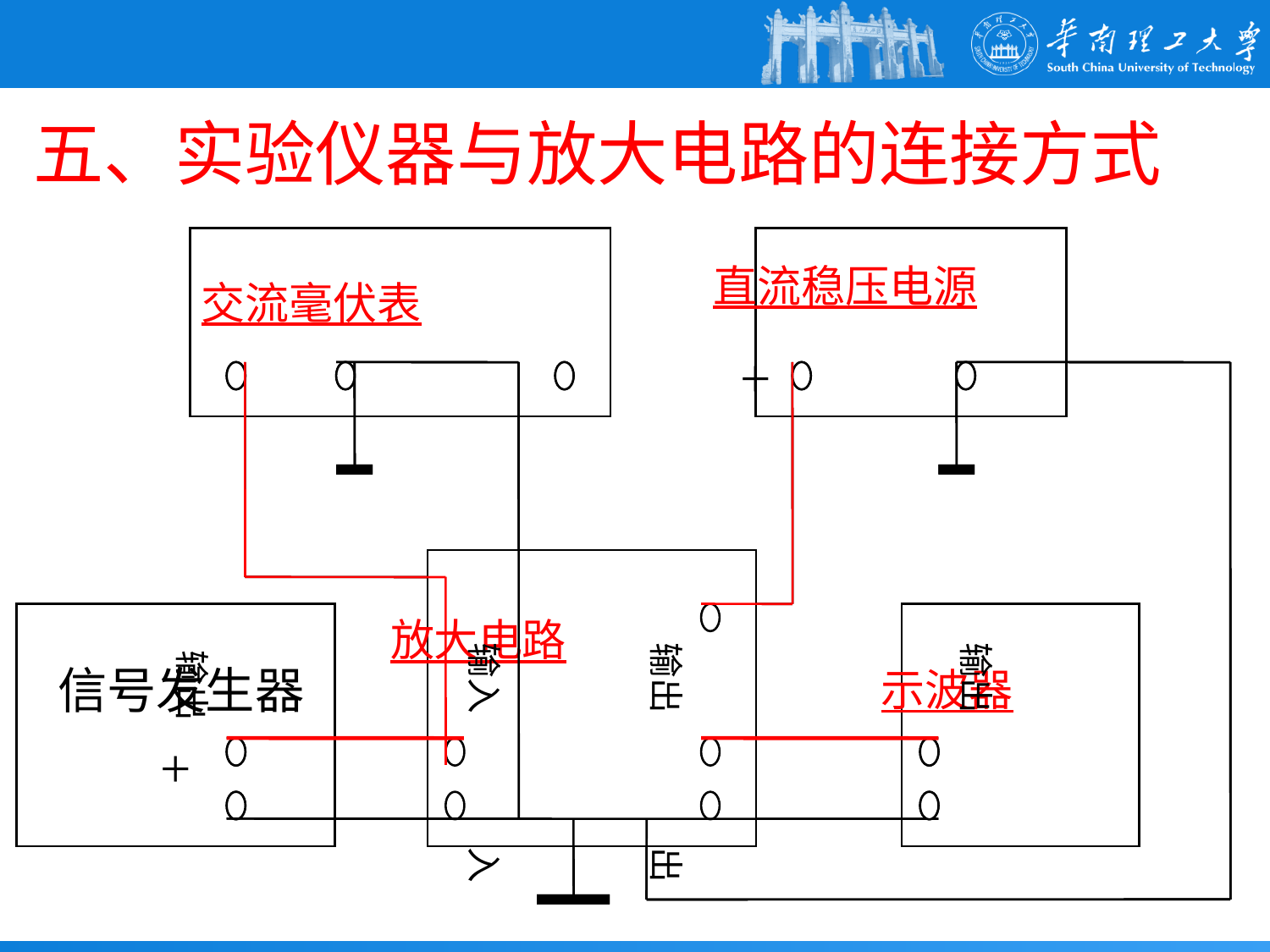

# 五、实验仪器与放大电路的连接方式

直流稳压电源
交流毫伏表

+

放大电路
信号发生器
示波器

+

输入
输出
输出
输出
输入
输出